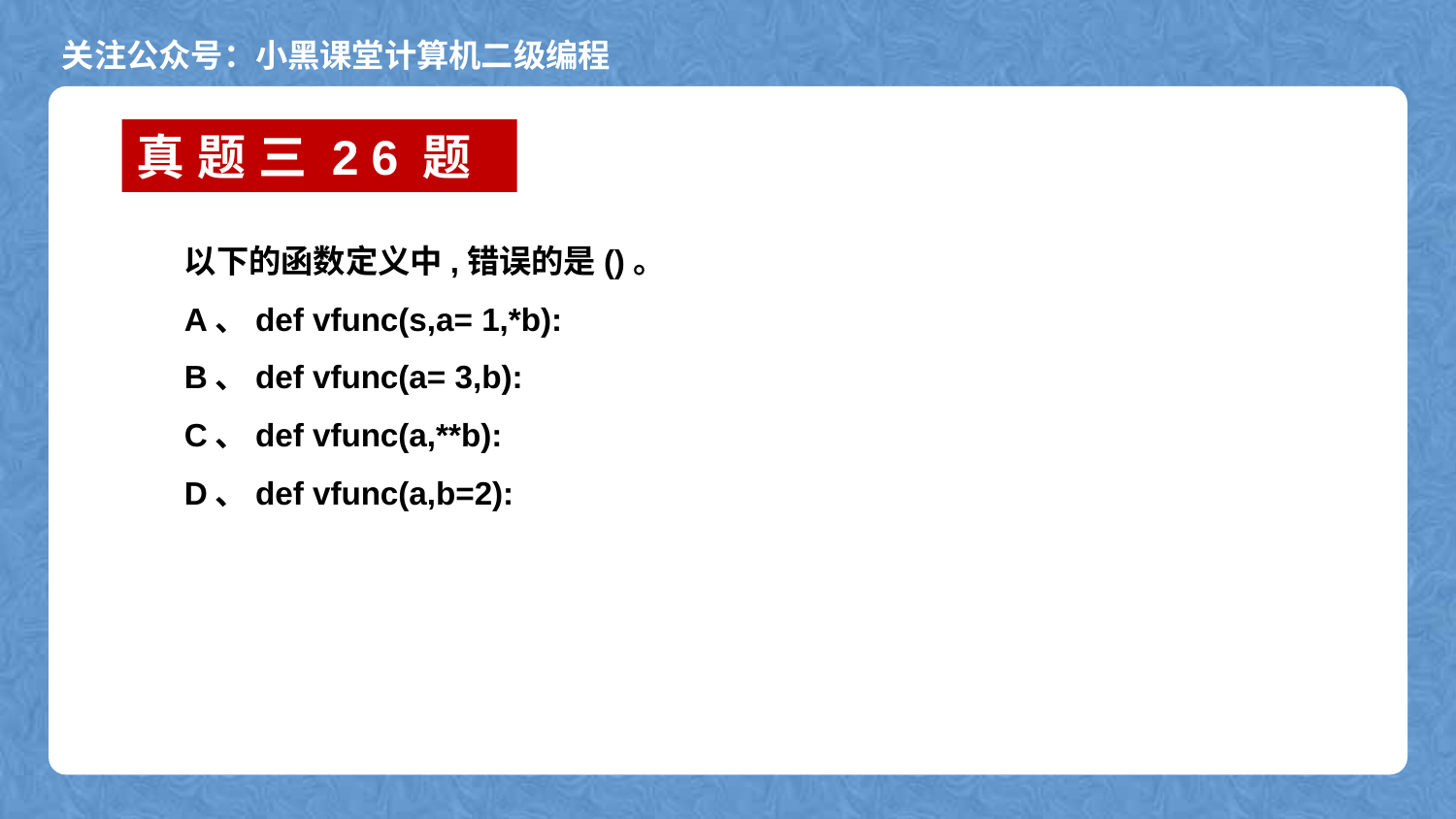

真题三26题
以下的函数定义中,错误的是()。
A、def vfunc(s,a= 1,*b):
B、def vfunc(a= 3,b):
C、def vfunc(a,**b):
D、def vfunc(a,b=2):